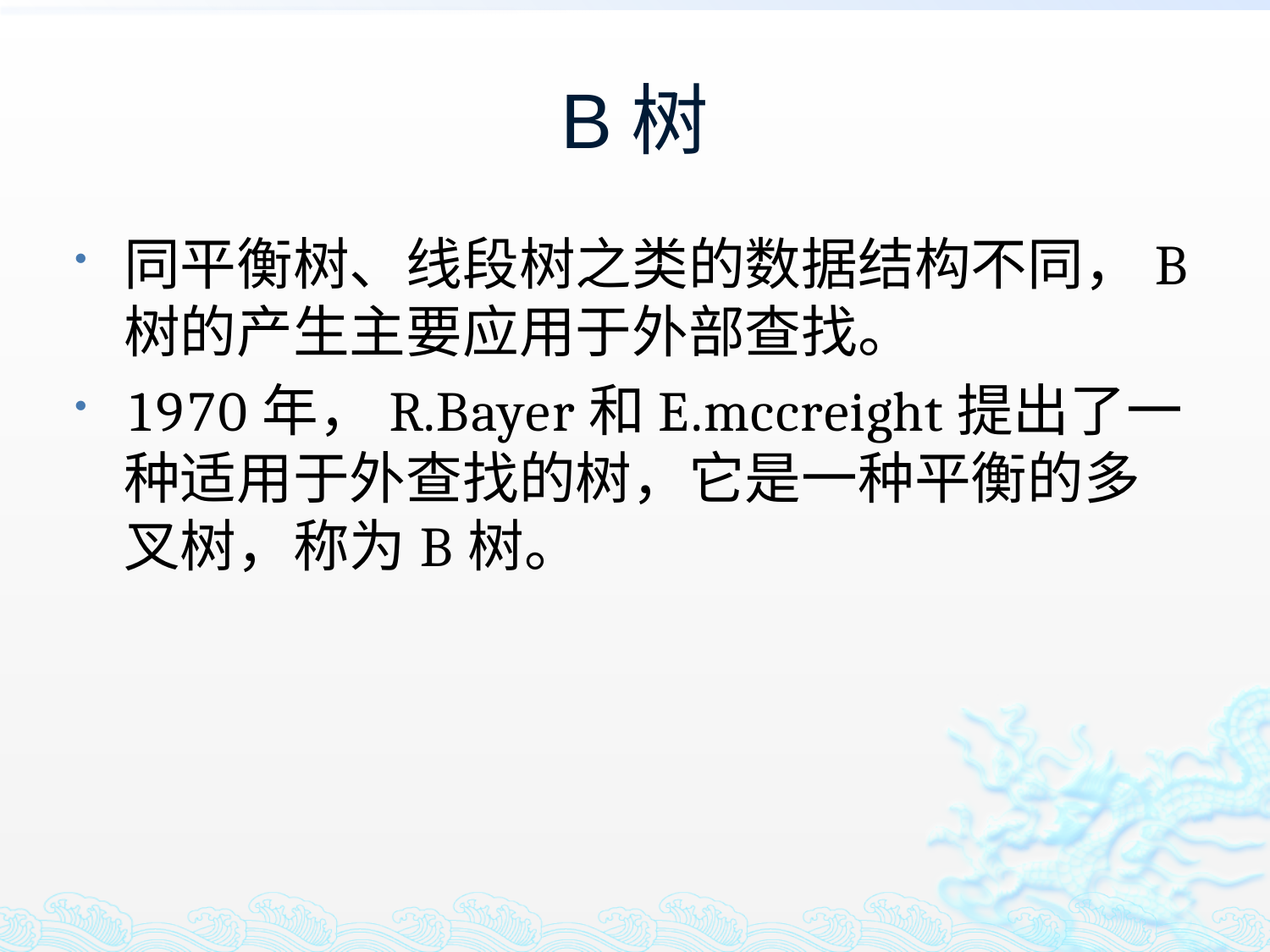

# B树
同平衡树、线段树之类的数据结构不同，B树的产生主要应用于外部查找。
1970年，R.Bayer和E.mccreight提出了一种适用于外查找的树，它是一种平衡的多叉树，称为B树。